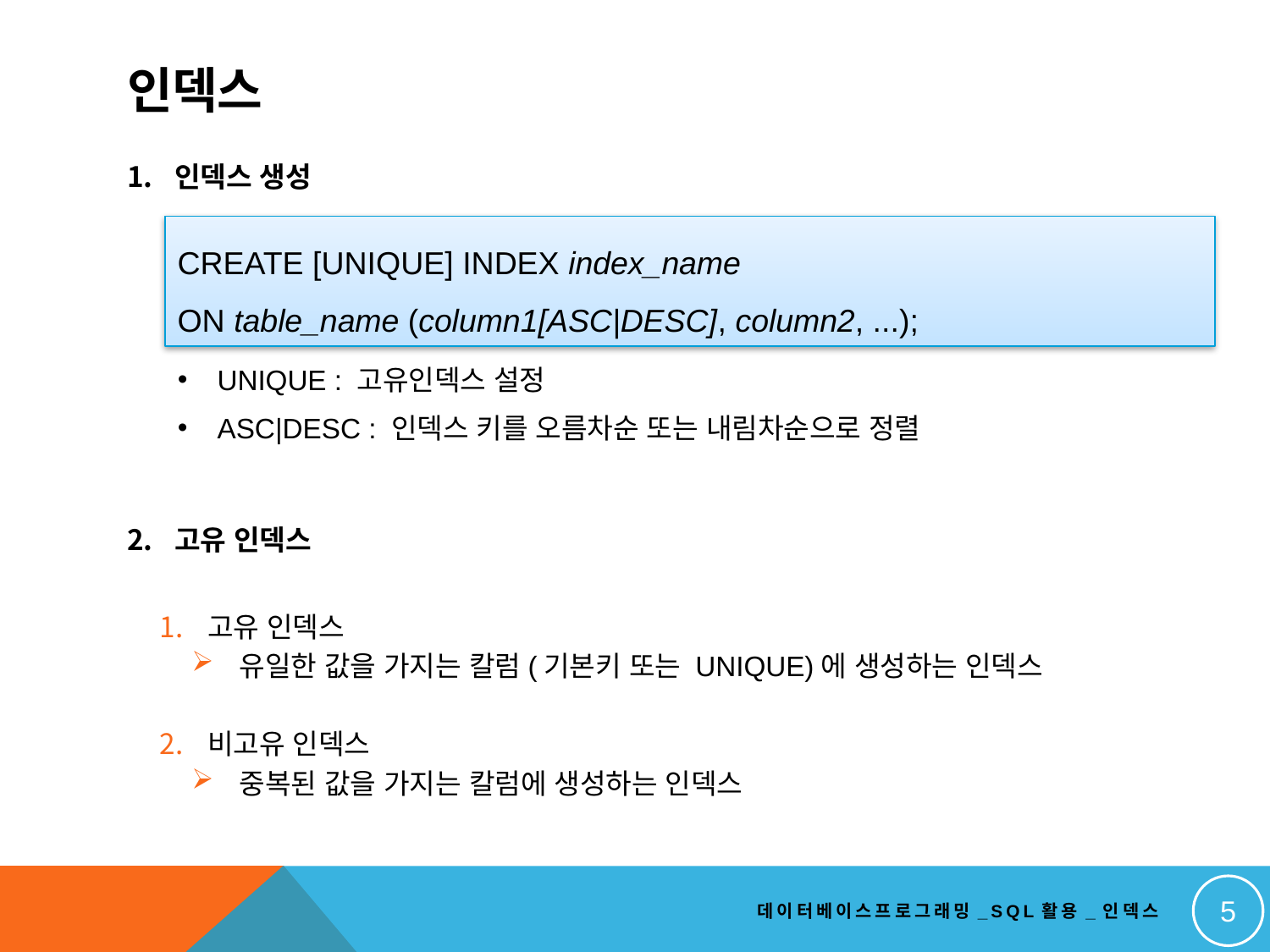

# 인덱스
인덱스 생성
CREATE [UNIQUE] INDEX index_name
ON table_name (column1[ASC|DESC], column2, ...);
UNIQUE : 고유인덱스 설정
ASC|DESC : 인덱스 키를 오름차순 또는 내림차순으로 정렬
고유 인덱스

고유 인덱스
유일한 값을 가지는 칼럼(기본키 또는 UNIQUE)에 생성하는 인덱스

비고유 인덱스
중복된 값을 가지는 칼럼에 생성하는 인덱스
5
데이터베이스프로그래밍_SQL활용_인덱스